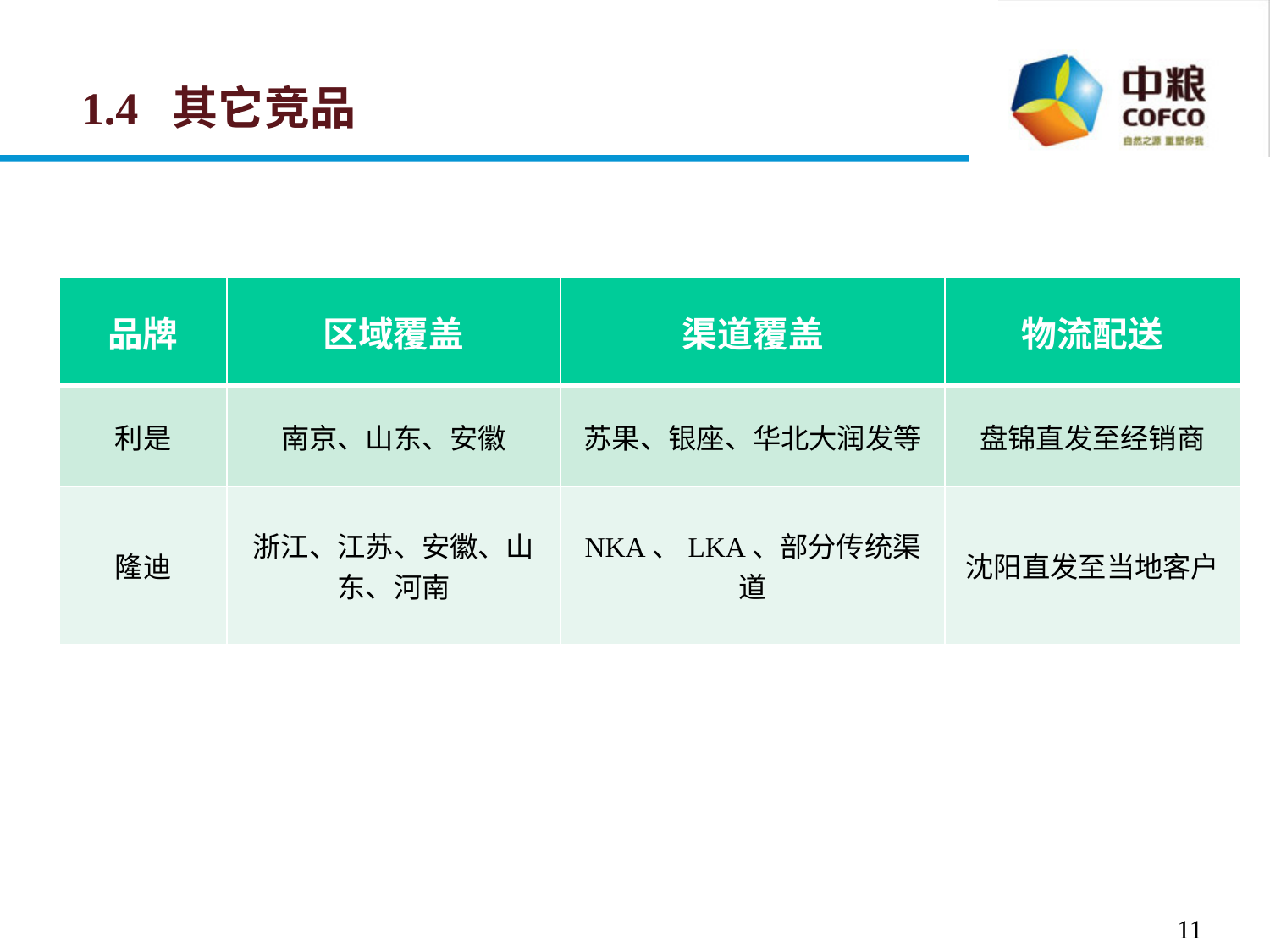

# 1.4  其它竞品
| 品牌 | 区域覆盖 | 渠道覆盖 | 物流配送 |
| --- | --- | --- | --- |
| 利是 | 南京、山东、安徽 | 苏果、银座、华北大润发等 | 盘锦直发至经销商 |
| 隆迪 | 浙江、江苏、安徽、山东、河南 | NKA、LKA、部分传统渠道 | 沈阳直发至当地客户 |